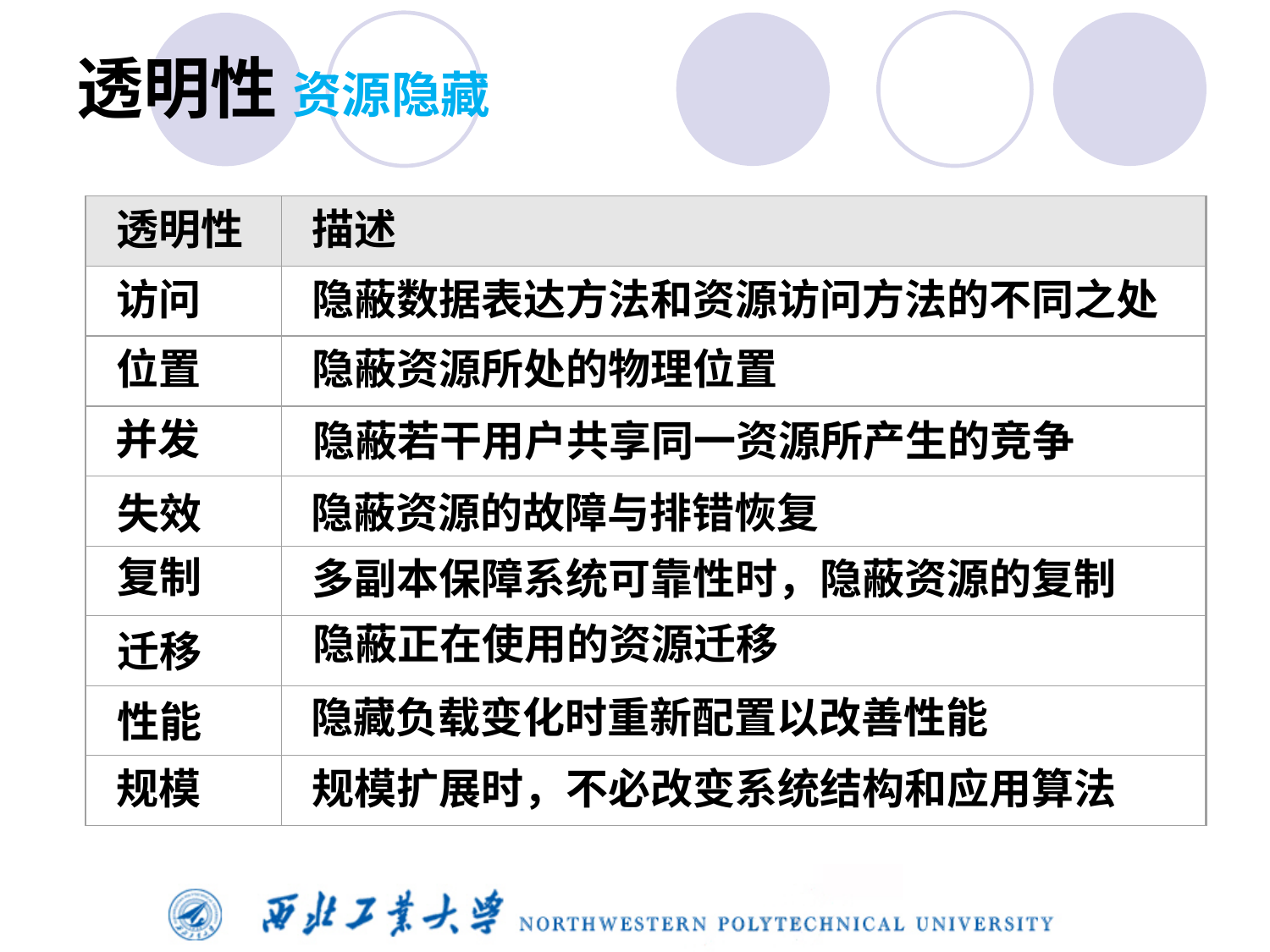

# 透明性 资源隐藏

透明性

描述

访问

隐蔽数据表达方法和资源访问方法的不同之处

位置

隐蔽资源所处的物理位置

迁移

并发

隐藏负载变化时重新配置以改善性能

隐蔽若干用户共享同一资源所产生的竞争

性能

隐蔽正在使用的资源迁移
隐蔽资源的故障与排错恢复

失效

复制

多副本保障系统可靠性时，隐蔽资源的复制

规模

规模扩展时，不必改变系统结构和应用算法